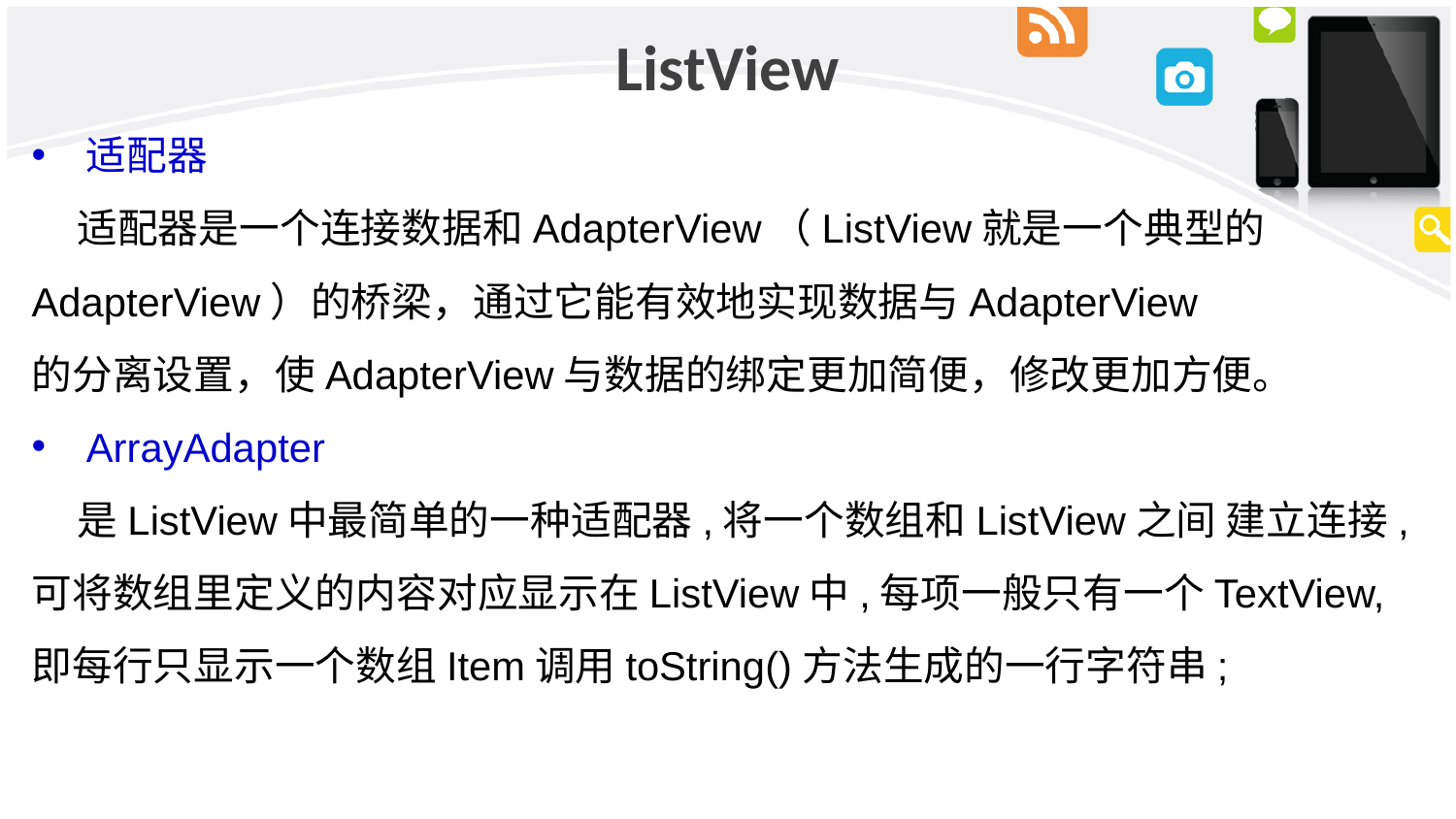

# ListView
适配器
    适配器是一个连接数据和AdapterView（ListView就是一个典型的AdapterView）的桥梁，通过它能有效地实现数据与AdapterView
的分离设置，使AdapterView与数据的绑定更加简便，修改更加方便。
ArrayAdapter
    是ListView中最简单的一种适配器,将一个数组和ListView之间 建立连接,可将数组里定义的内容对应显示在ListView中,每项一般只有一个TextView,即每行只显示一个数组Item调用toString()方法生成的一行字符串;